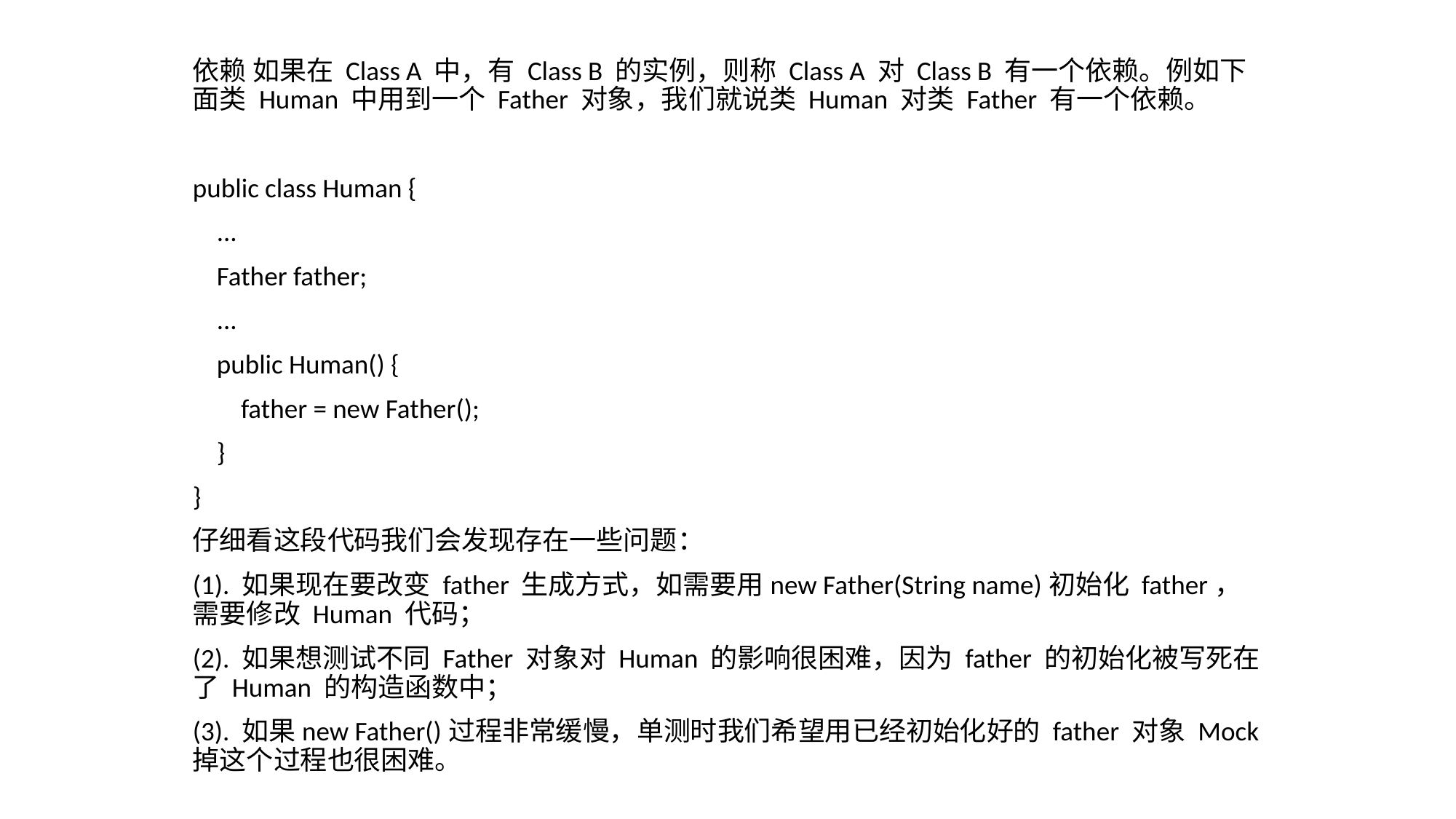

依赖 如果在 Class A 中，有 Class B 的实例，则称 Class A 对 Class B 有一个依赖。例如下面类 Human 中用到一个 Father 对象，我们就说类 Human 对类 Father 有一个依赖。

public class Human {
    ...
    Father father;
    ...
    public Human() {
        father = new Father();
    }
}
仔细看这段代码我们会发现存在一些问题：
(1). 如果现在要改变 father 生成方式，如需要用new Father(String name)初始化 father，需要修改 Human 代码；
(2). 如果想测试不同 Father 对象对 Human 的影响很困难，因为 father 的初始化被写死在了 Human 的构造函数中；
(3). 如果new Father()过程非常缓慢，单测时我们希望用已经初始化好的 father 对象 Mock 掉这个过程也很困难。